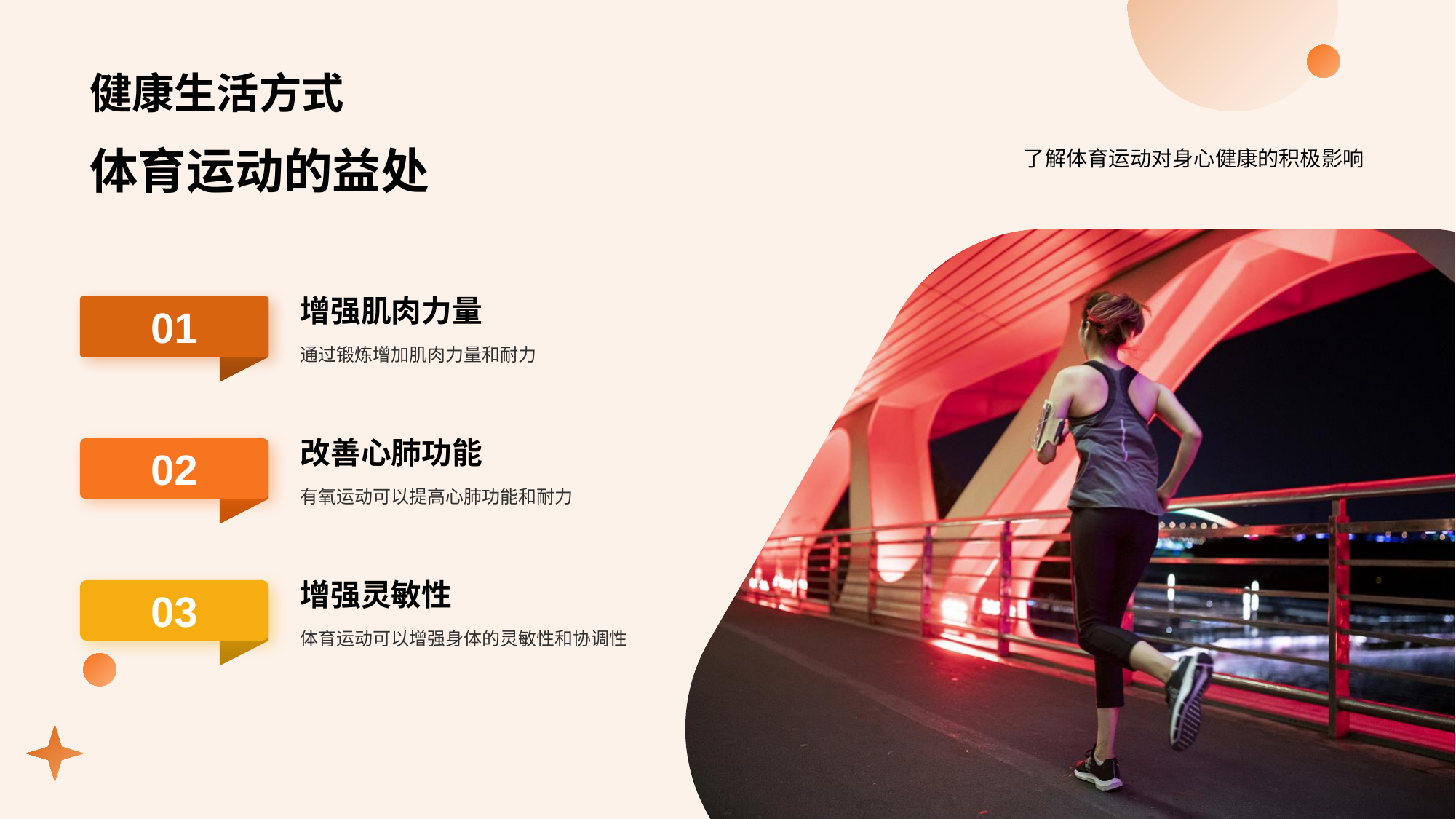

# 健康生活方式
体育运动的益处
了解体育运动对身心健康的积极影响

增强肌肉力量
01

通过锻炼增加肌肉力量和耐力
改善心肺功能
02

有氧运动可以提高心肺功能和耐力
增强灵敏性
03

体育运动可以增强身体的灵敏性和协调性